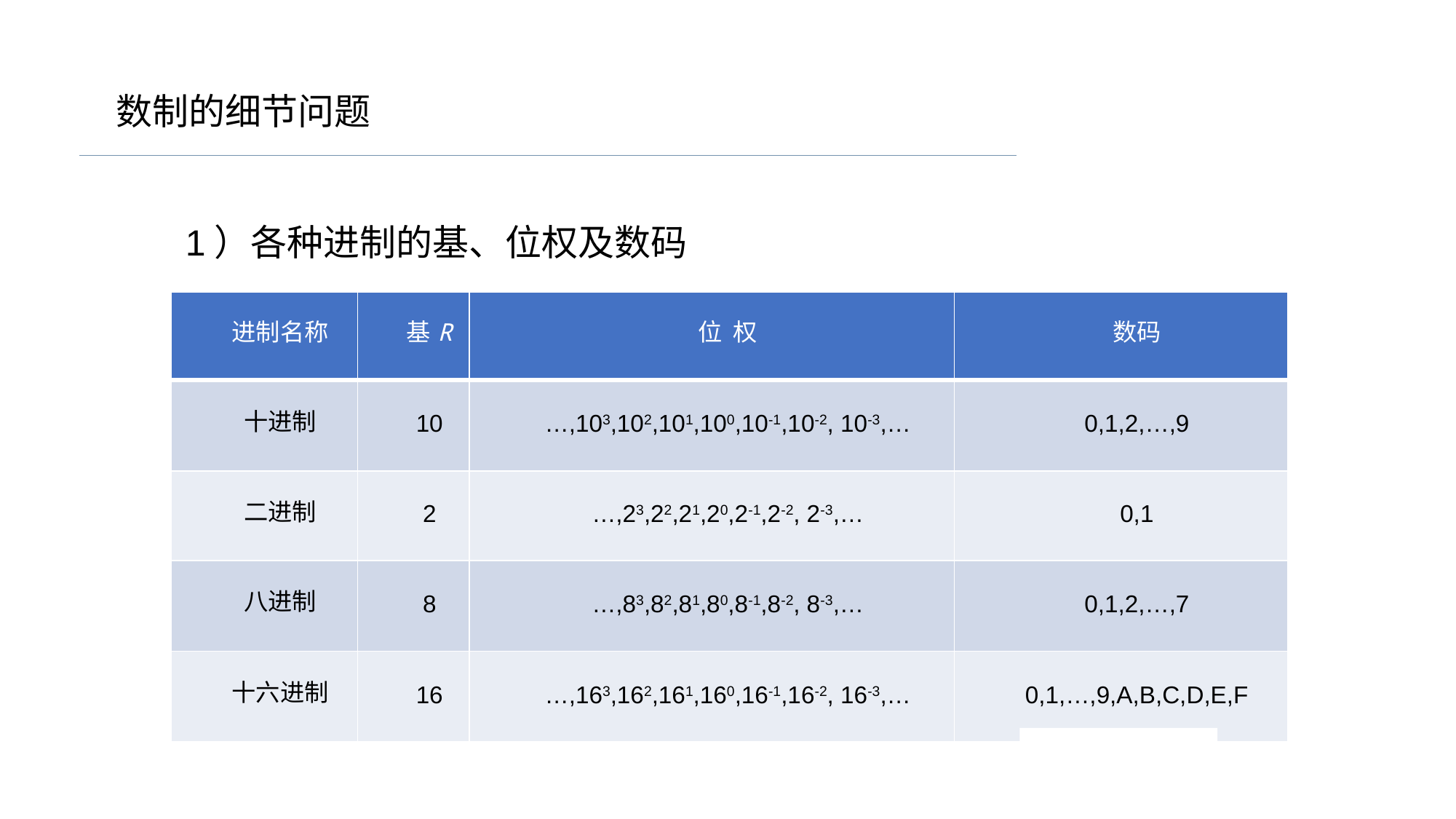

数制的细节问题
# 1）各种进制的基、位权及数码
| 进制名称 | 基R | 位 权 | 数码 |
| --- | --- | --- | --- |
| 十进制 | 10 | …,103,102,101,100,10-1,10-2, 10-3,… | 0,1,2,…,9 |
| 二进制 | 2 | …,23,22,21,20,2-1,2-2, 2-3,… | 0,1 |
| 八进制 | 8 | …,83,82,81,80,8-1,8-2, 8-3,… | 0,1,2,…,7 |
| 十六进制 | 16 | …,163,162,161,160,16-1,16-2, 16-3,… | 0,1,…,9,A,B,C,D,E,F |